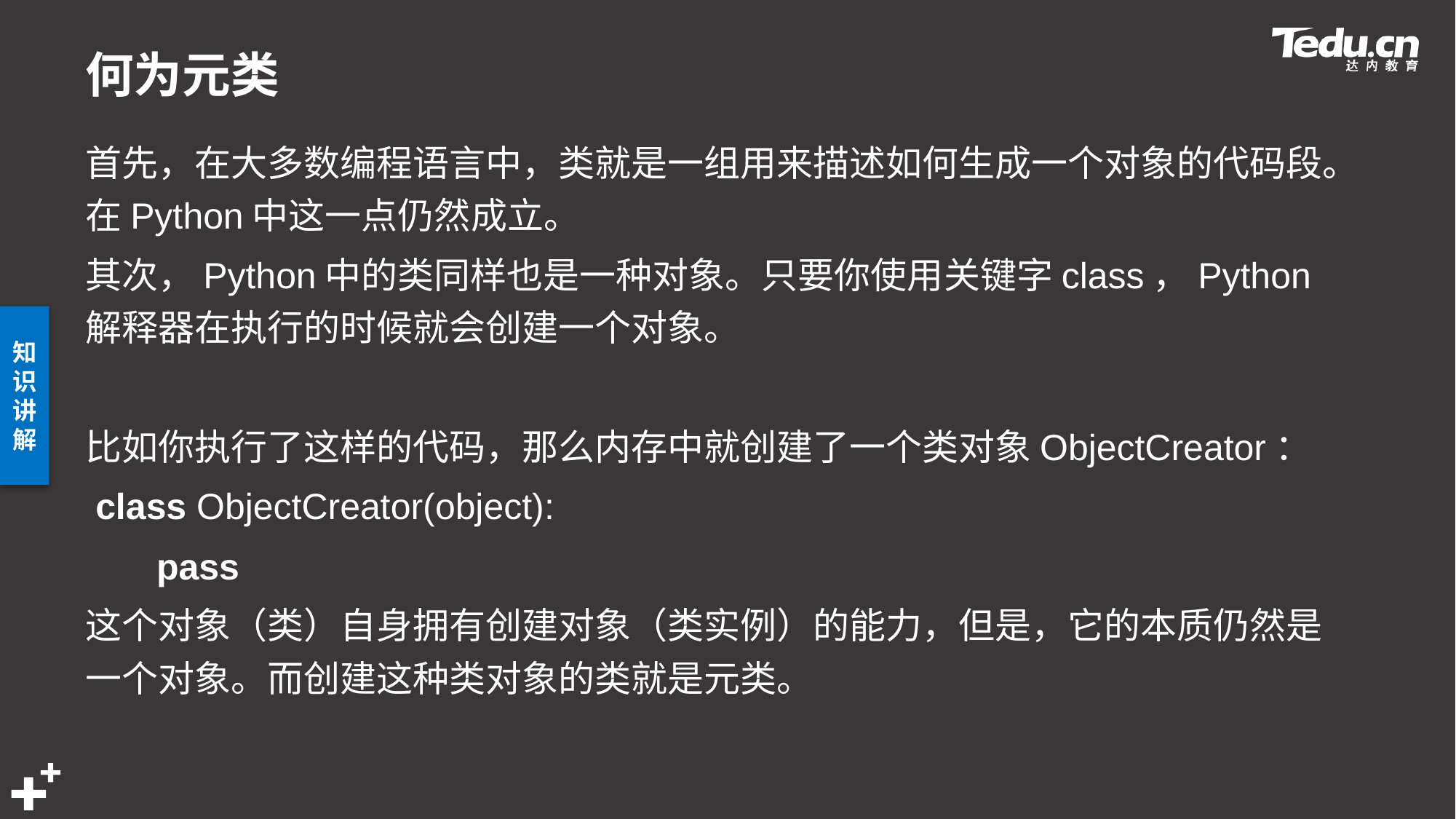

# 何为元类
首先，在大多数编程语言中，类就是一组用来描述如何生成一个对象的代码段。在Python中这一点仍然成立。
其次，Python中的类同样也是一种对象。只要你使用关键字class，Python解释器在执行的时候就会创建一个对象。

比如你执行了这样的代码，那么内存中就创建了一个类对象ObjectCreator：
 class ObjectCreator(object):
       pass
这个对象（类）自身拥有创建对象（类实例）的能力，但是，它的本质仍然是一个对象。而创建这种类对象的类就是元类。